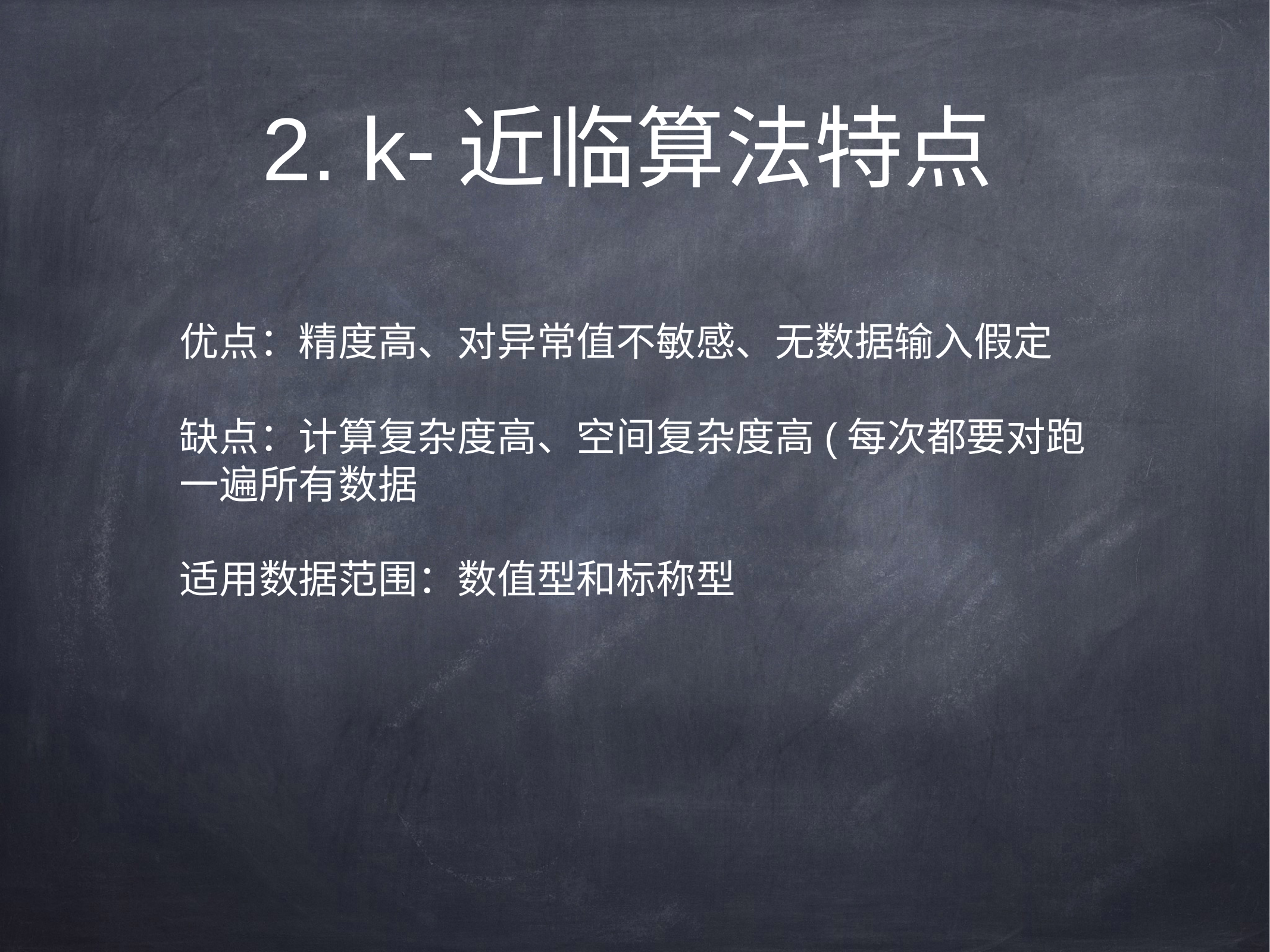

# 2. k-近临算法特点
优点：精度高、对异常值不敏感、无数据输入假定

缺点：计算复杂度高、空间复杂度高(每次都要对跑一遍所有数据

适用数据范围：数值型和标称型